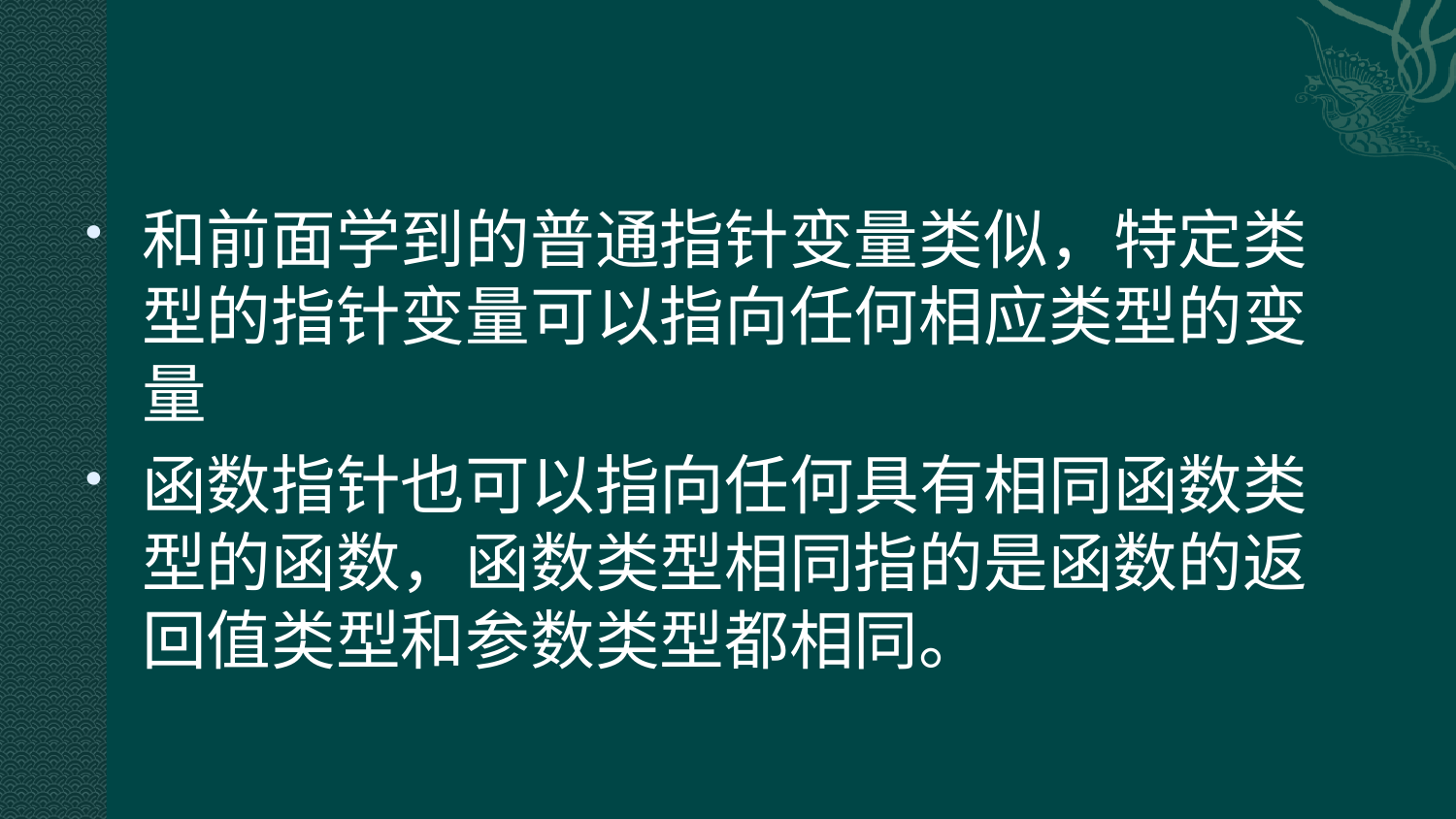

#
和前面学到的普通指针变量类似，特定类型的指针变量可以指向任何相应类型的变量
函数指针也可以指向任何具有相同函数类型的函数，函数类型相同指的是函数的返回值类型和参数类型都相同。